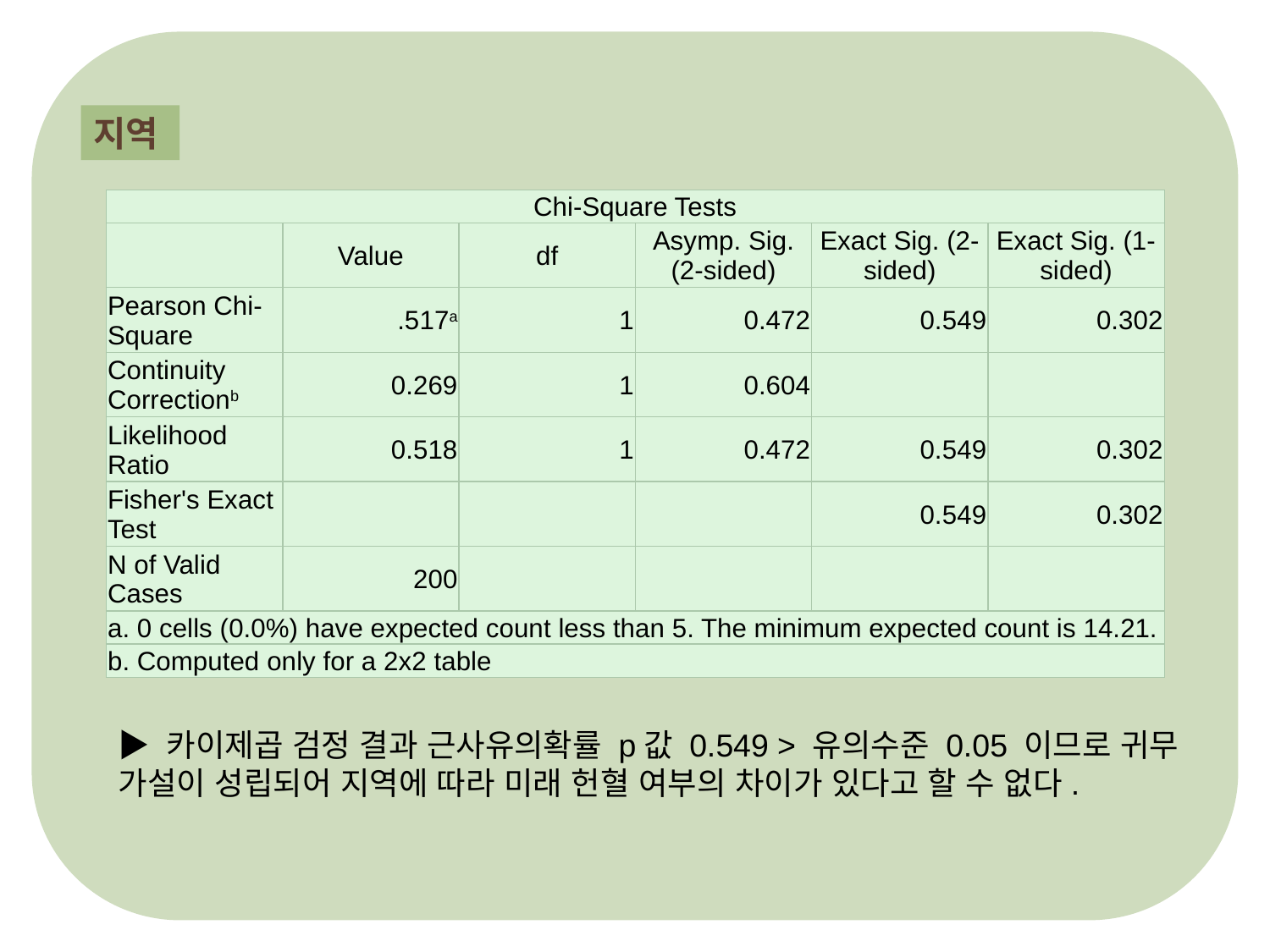

지역
| Chi-Square Tests |  |  |  |  |  |
| --- | --- | --- | --- | --- | --- |
|  | Value | df | Asymp. Sig. (2-sided) | Exact Sig. (2-sided) | Exact Sig. (1-sided) |
| Pearson Chi-Square | .517a | 1 | 0.472 | 0.549 | 0.302 |
| Continuity Correctionb | 0.269 | 1 | 0.604 |  |  |
| Likelihood Ratio | 0.518 | 1 | 0.472 | 0.549 | 0.302 |
| Fisher's Exact Test |  |  |  | 0.549 | 0.302 |
| N of Valid Cases | 200 |  |  |  |  |
| a. 0 cells (0.0%) have expected count less than 5. The minimum expected count is 14.21. |  |  |  |  |  |
| b. Computed only for a 2x2 table |  |  |  |  |  |

▶ 카이제곱 검정 결과 근사유의확률 p값 0.549 > 유의수준 0.05 이므로 귀무 가설이 성립되어 지역에 따라 미래 헌혈 여부의 차이가 있다고 할 수 없다.